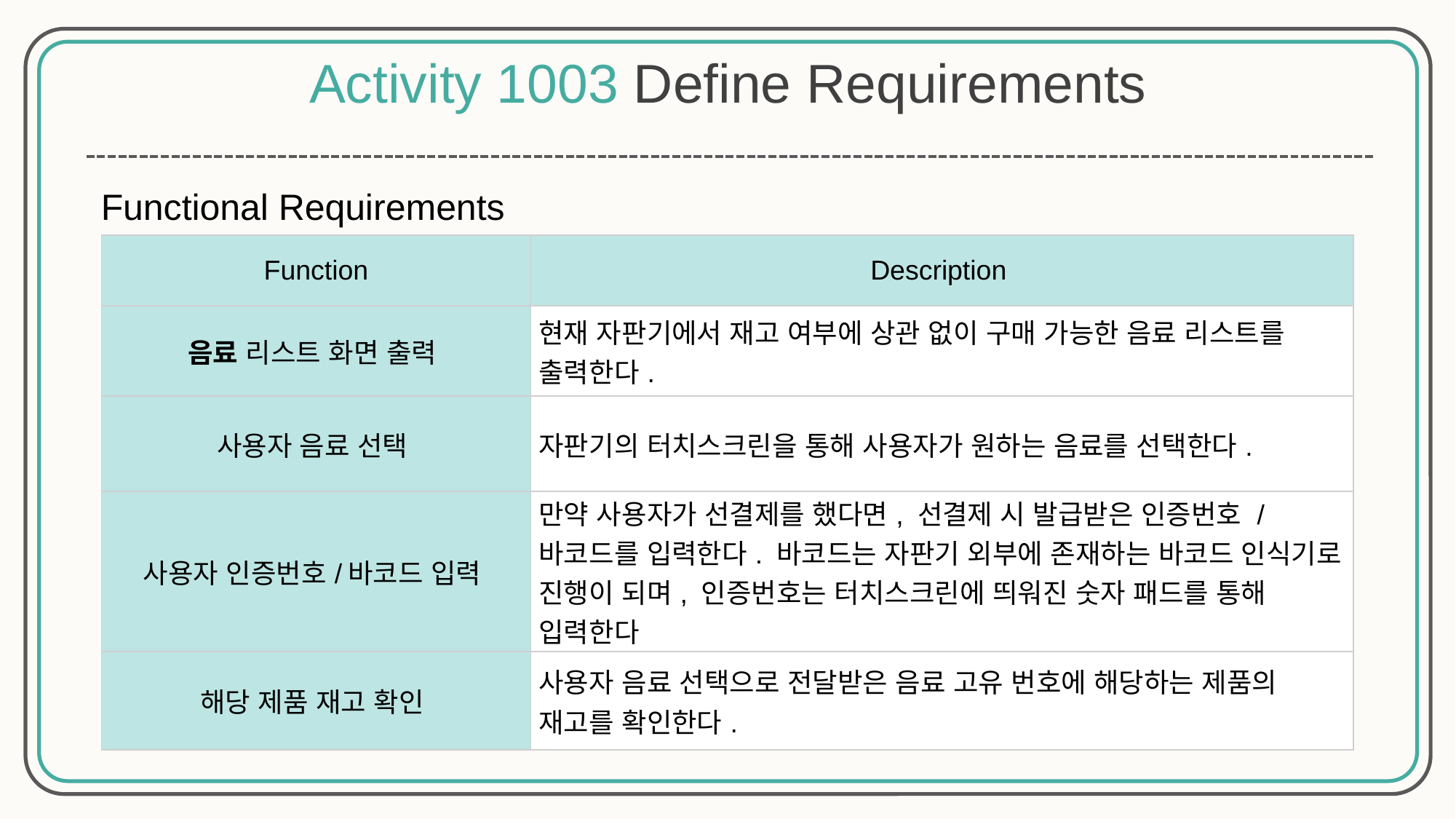

Activity 1003 Define Requirements
Functional Requirements
| Function | Description |
| --- | --- |
| 음료 리스트 화면 출력 | 현재 자판기에서 재고 여부에 상관 없이 구매 가능한 음료 리스트를 출력한다. |
| 사용자 음료 선택 | 자판기의 터치스크린을 통해 사용자가 원하는 음료를 선택한다. |
| 사용자 인증번호/바코드 입력 | 만약 사용자가 선결제를 했다면, 선결제 시 발급받은 인증번호 / 바코드를 입력한다. 바코드는 자판기 외부에 존재하는 바코드 인식기로 진행이 되며, 인증번호는 터치스크린에 띄워진 숫자 패드를 통해 입력한다 |
| 해당 제품 재고 확인 | 사용자 음료 선택으로 전달받은 음료 고유 번호에 해당하는 제품의 재고를 확인한다. |